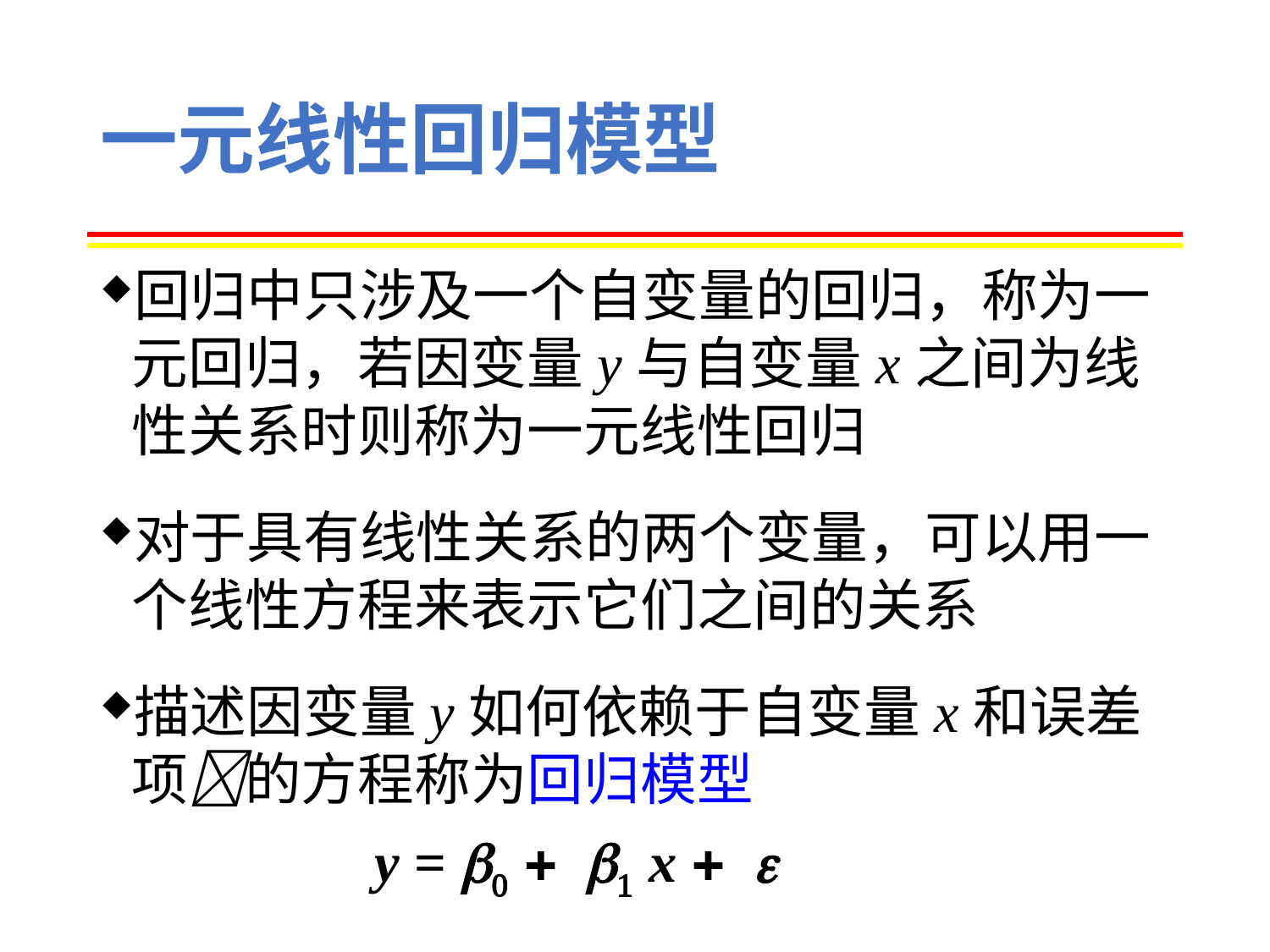

# 一元线性回归模型
回归中只涉及一个自变量的回归，称为一元回归，若因变量y与自变量x之间为线性关系时则称为一元线性回归
对于具有线性关系的两个变量，可以用一个线性方程来表示它们之间的关系
描述因变量y如何依赖于自变量x和误差项ε的方程称为回归模型

y = β0 + β1 x + ε